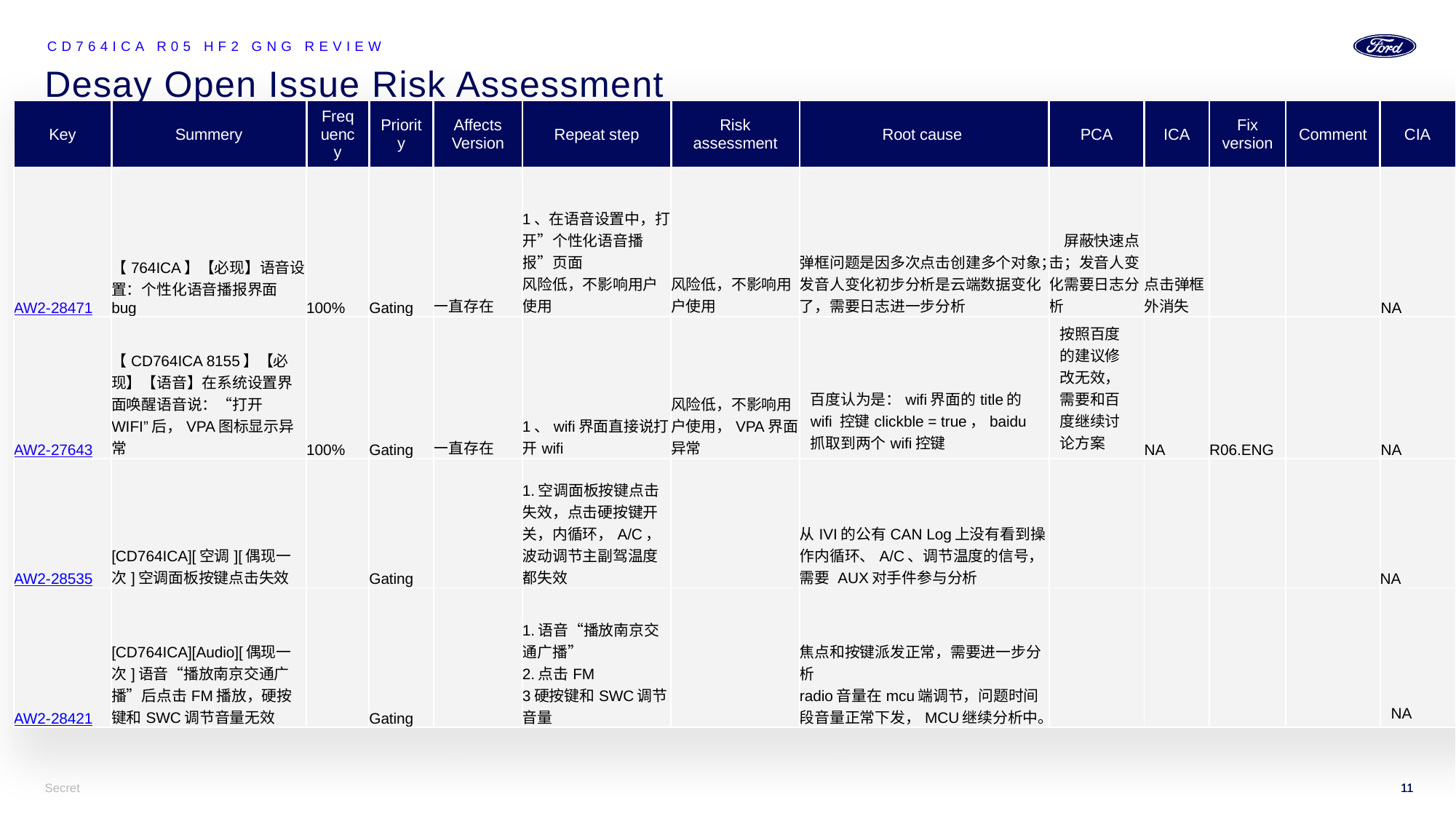

CD764ICA R05 HF2 GNG Review
# Desay Open Issue Risk Assessment
| Key | Summery | Frequency | Priority | Affects Version | Repeat step | Risk assessment | Root cause | PCA | ICA | Fix version | Comment | CIA |
| --- | --- | --- | --- | --- | --- | --- | --- | --- | --- | --- | --- | --- |
| AW2-28471 | 【764ICA】【必现】语音设置：个性化语音播报界面bug | 100% | Gating | 一直存在 | 1、在语音设置中，打开”个性化语音播报”页面 风险低，不影响用户使用 | 风险低，不影响用户使用 | 弹框问题是因多次点击创建多个对象；发音人变化初步分析是云端数据变化了，需要日志进一步分析 | 屏蔽快速点击；发音人变化需要日志分析 | 点击弹框外消失 |  |  | NA |
| AW2-27643 | 【CD764ICA 8155】【必现】【语音】在系统设置界面唤醒语音说：“打开WIFI”后，VPA图标显示异常 | 100% | Gating | 一直存在 | 1、wifi界面直接说打开wifi | 风险低，不影响用户使用，VPA界面异常 | 百度认为是：wifi界面的title的wifi 控键clickble = true，baidu抓取到两个wifi控键 | 按照百度的建议修改无效，需要和百度继续讨论方案 | NA | R06.ENG |  | NA |
| AW2-28535 | [CD764ICA][空调][偶现一次]空调面板按键点击失效 |  | Gating |  | 1.空调面板按键点击失效，点击硬按键开关，内循环，A/C，波动调节主副驾温度都失效 |  | 从IVI的公有CAN Log上没有看到操作内循环、A/C、调节温度的信号，需要 AUX对手件参与分析 |  |  |  |  | NA |
| AW2-28421 | [CD764ICA][Audio][偶现一次]语音“播放南京交通广播”后点击FM播放，硬按键和SWC调节音量无效 |  | Gating |  | 1.语音“播放南京交通广播” 2.点击FM 3硬按键和SWC调节音量 |  | 焦点和按键派发正常，需要进一步分析 radio音量在mcu端调节，问题时间段音量正常下发，MCU继续分析中。 |  |  |  |  | NA |
11
11